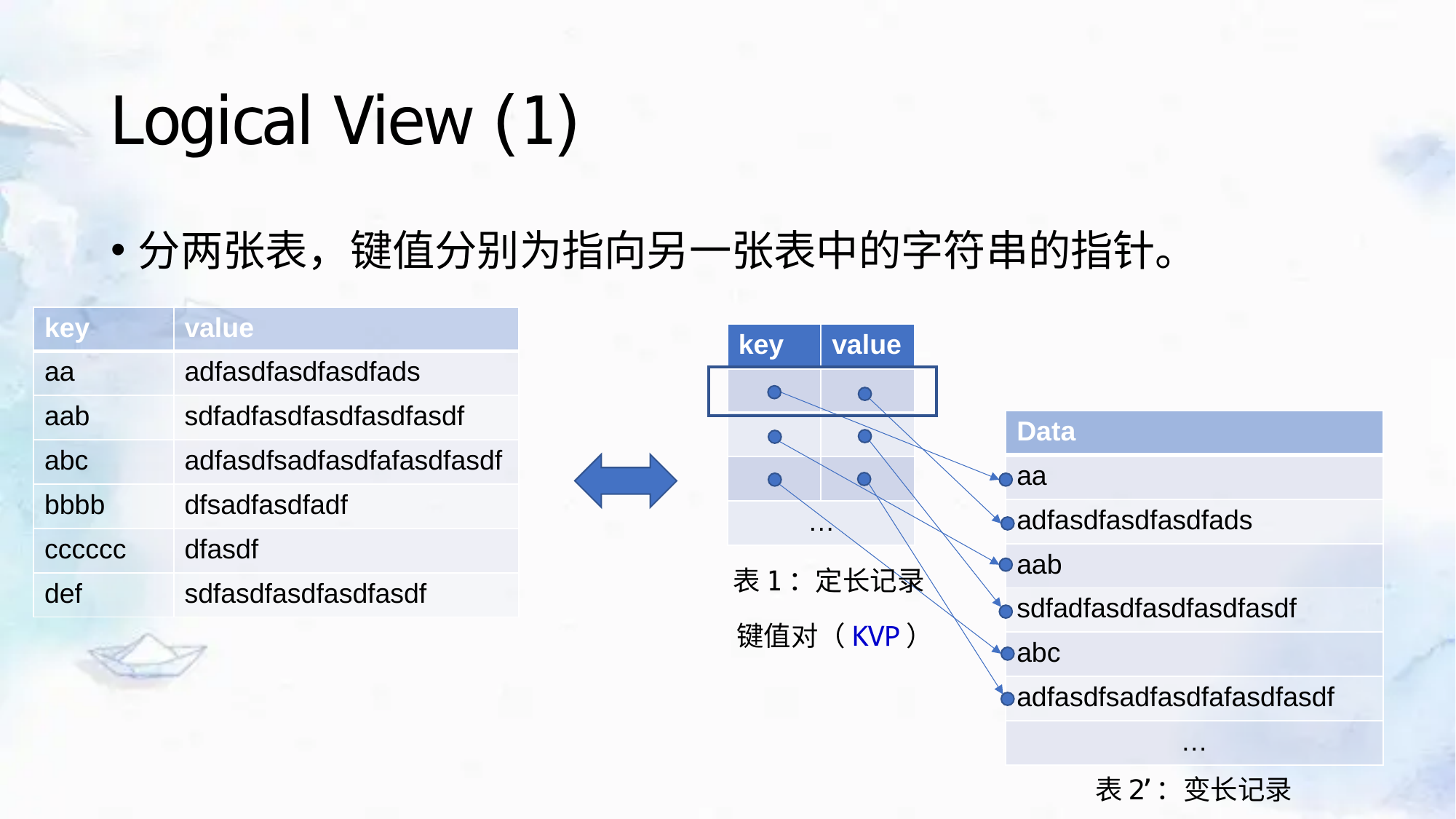

# Logical View (1)
分两张表，键值分别为指向另一张表中的字符串的指针。
| key | value |
| --- | --- |
| aa | adfasdfasdfasdfads |
| aab | sdfadfasdfasdfasdfasdf |
| abc | adfasdfsadfasdfafasdfasdf |
| bbbb | dfsadfasdfadf |
| cccccc | dfasdf |
| def | sdfasdfasdfasdfasdf |
| key | value |
| --- | --- |
|  |  |
|  |  |
|  |  |
| … |  |

| Data |
| --- |
| aa |
| adfasdfasdfasdfads |
| aab |
| sdfadfasdfasdfasdfasdf |
| abc |
| adfasdfsadfasdfafasdfasdf |
| … |

表1：定长记录

键值对（KVP）

表2’：变长记录